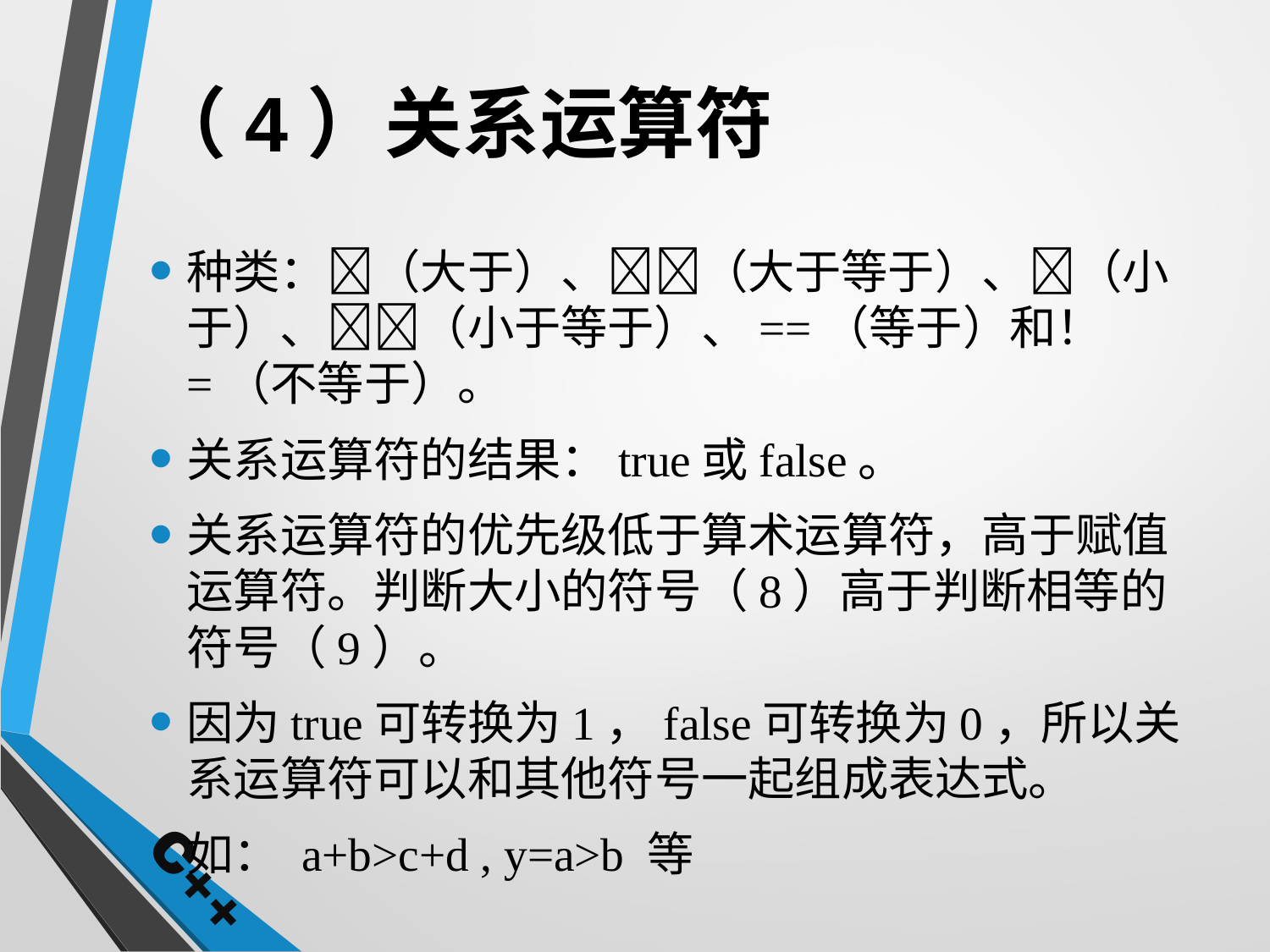

# （4）关系运算符
种类：>（大于）、>=（大于等于）、<（小于）、<=（小于等于）、==（等于）和！=（不等于）。
关系运算符的结果：true或false。
关系运算符的优先级低于算术运算符，高于赋值运算符。判断大小的符号（8）高于判断相等的符号（9）。
因为true可转换为1，false可转换为0，所以关系运算符可以和其他符号一起组成表达式。
		如： a+b>c+d , y=a>b 等